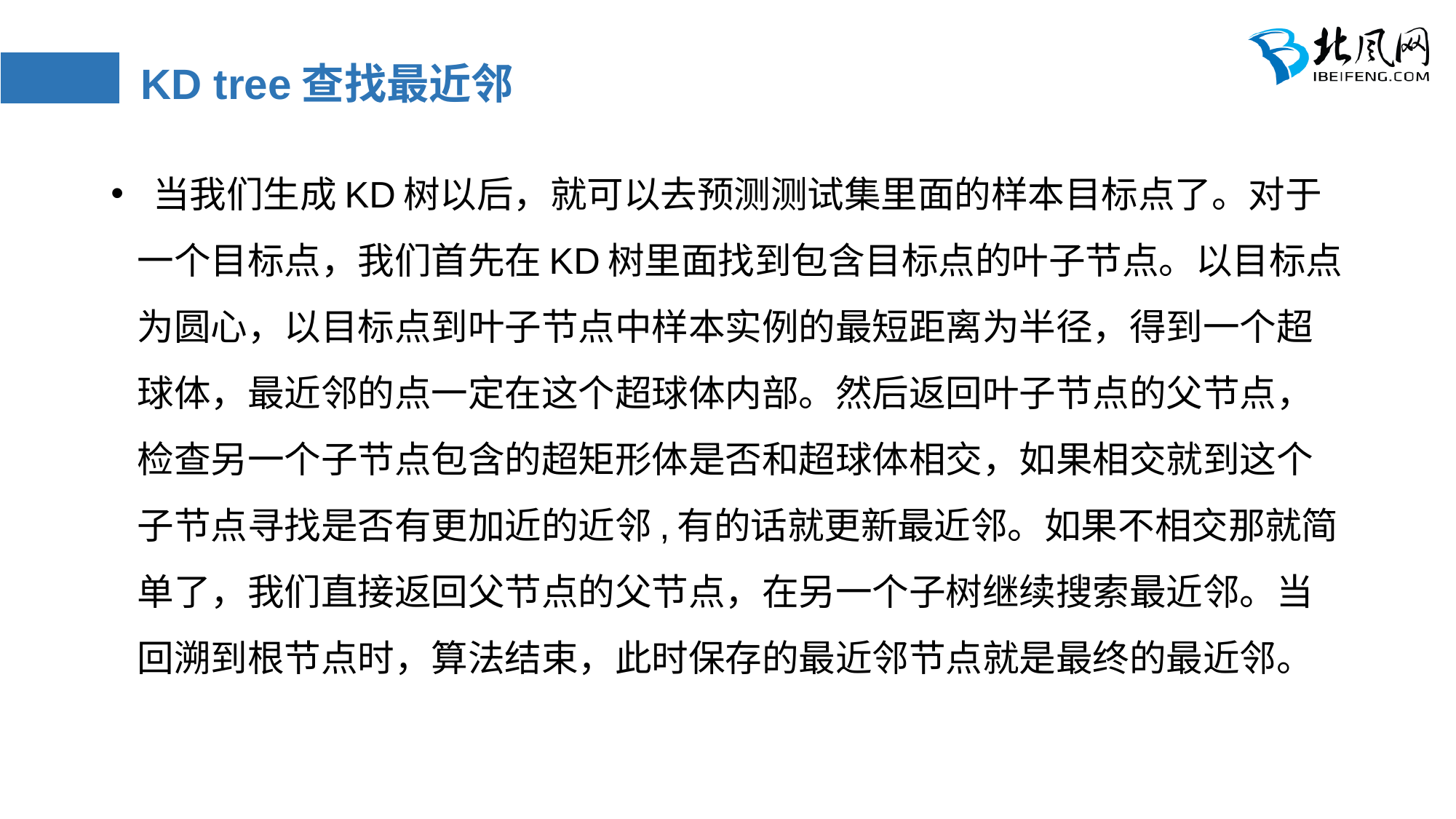

# KD tree查找最近邻
 当我们生成KD树以后，就可以去预测测试集里面的样本目标点了。对于一个目标点，我们首先在KD树里面找到包含目标点的叶子节点。以目标点为圆心，以目标点到叶子节点中样本实例的最短距离为半径，得到一个超球体，最近邻的点一定在这个超球体内部。然后返回叶子节点的父节点，检查另一个子节点包含的超矩形体是否和超球体相交，如果相交就到这个子节点寻找是否有更加近的近邻,有的话就更新最近邻。如果不相交那就简单了，我们直接返回父节点的父节点，在另一个子树继续搜索最近邻。当回溯到根节点时，算法结束，此时保存的最近邻节点就是最终的最近邻。